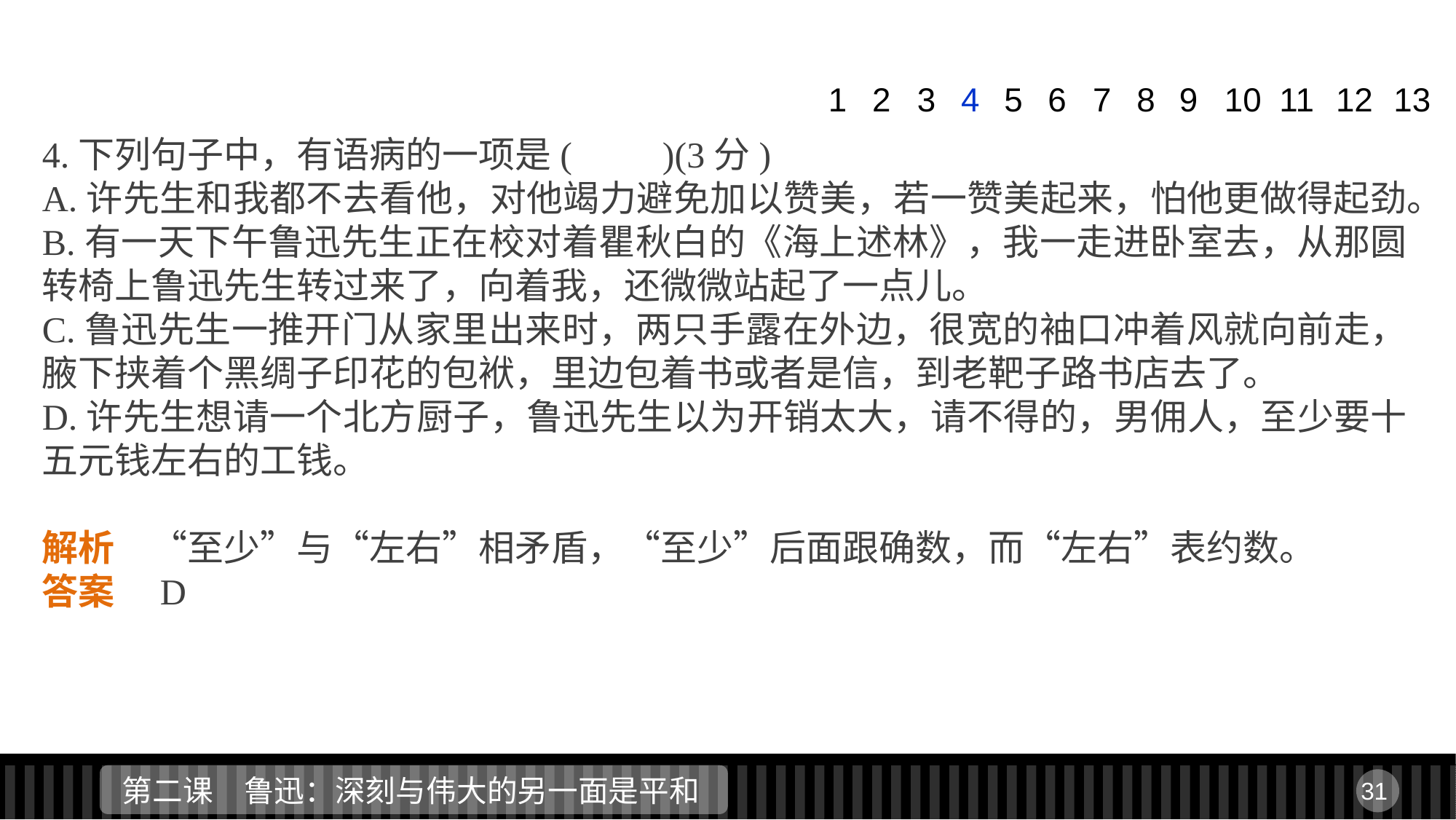

1
2
3
4
5
6
7
8
9
11
12
13
10
4.下列句子中，有语病的一项是(　　)(3分)
A.许先生和我都不去看他，对他竭力避免加以赞美，若一赞美起来，怕他更做得起劲。
B.有一天下午鲁迅先生正在校对着瞿秋白的《海上述林》，我一走进卧室去，从那圆转椅上鲁迅先生转过来了，向着我，还微微站起了一点儿。
C.鲁迅先生一推开门从家里出来时，两只手露在外边，很宽的袖口冲着风就向前走，腋下挟着个黑绸子印花的包袱，里边包着书或者是信，到老靶子路书店去了。
D.许先生想请一个北方厨子，鲁迅先生以为开销太大，请不得的，男佣人，至少要十五元钱左右的工钱。

解析　“至少”与“左右”相矛盾，“至少”后面跟确数，而“左右”表约数。
答案　D